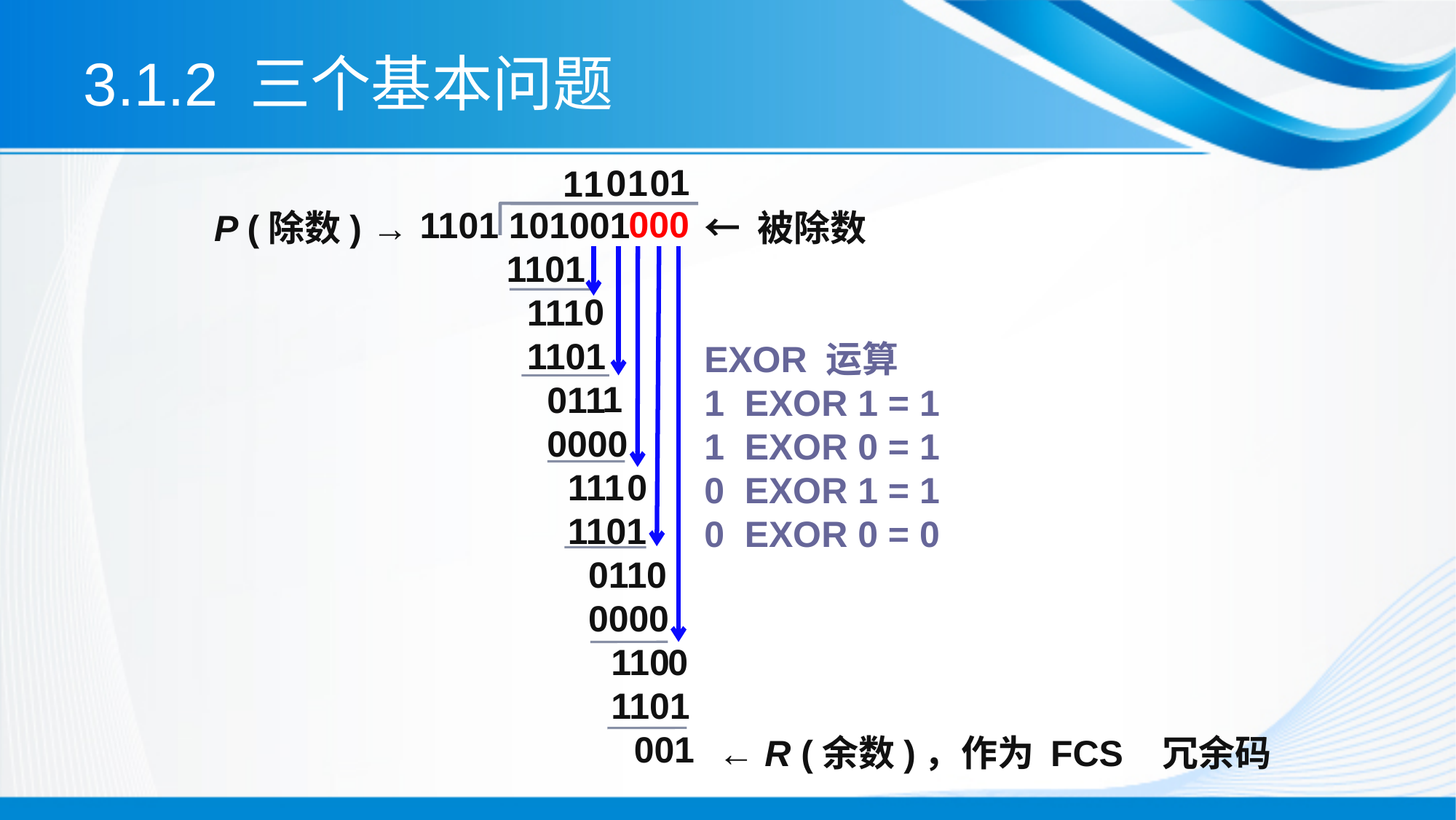

# 3.1.2 三个基本问题

                      1101 101001
                                             1101
                                                   111
                                                   1101
                                                             011
                                                             0000
                                                         111
                                                         1101
                                                                    011
                                                                    0000
                                                                         110
                                                                         1101
                                                                            001
1
0
1
0
1
1
000
P (除数) →
← 被除数

EXOR 运算
1  EXOR 1 = 1
1  EXOR 0 = 1
0  EXOR 1 = 1
0  EXOR 0 = 0

0

1

0

0

0

← R (余数)，作为 FCS   冗余码